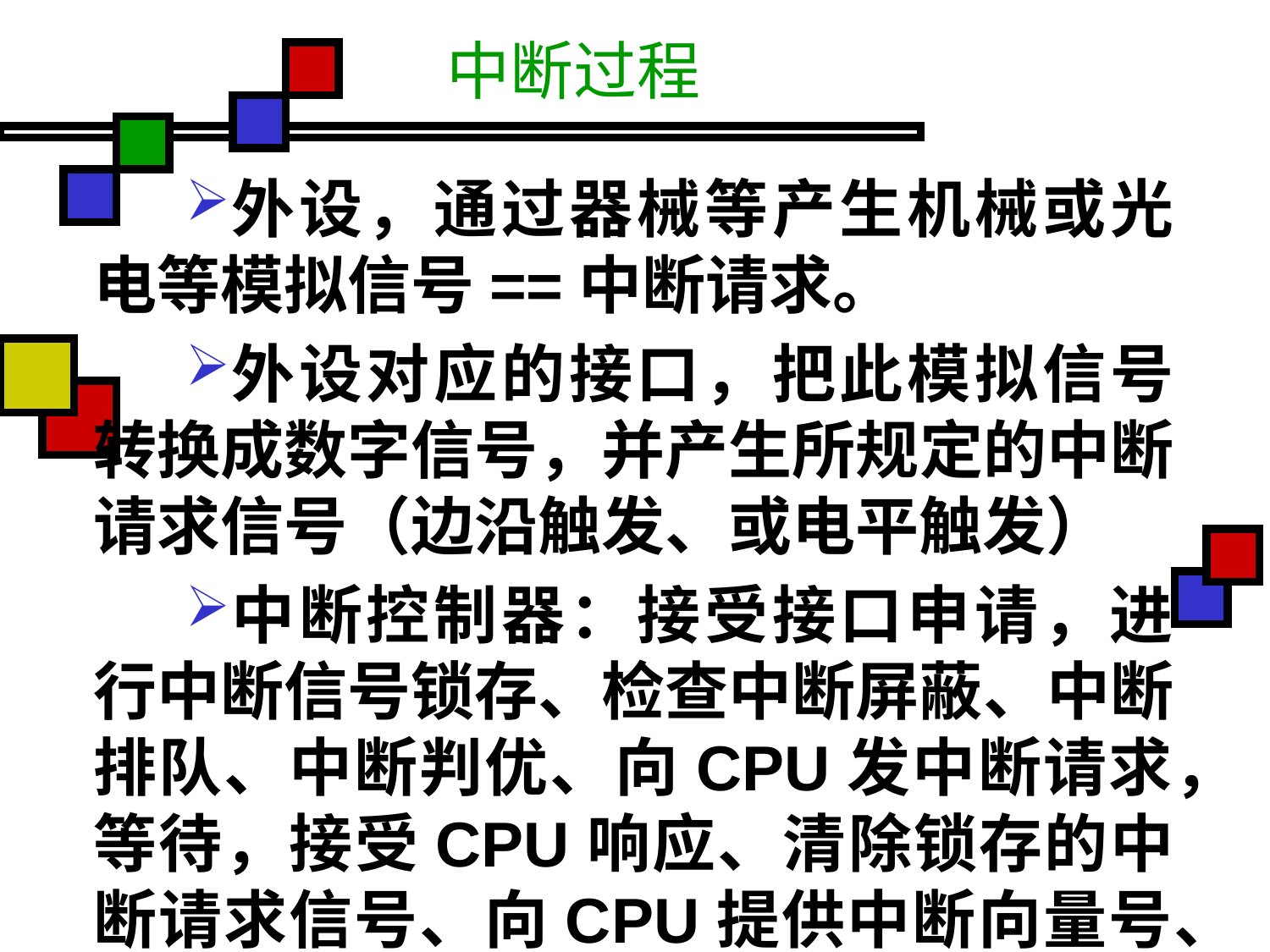

# 中断过程
外设，通过器械等产生机械或光电等模拟信号==中断请求。
外设对应的接口，把此模拟信号转换成数字信号，并产生所规定的中断请求信号（边沿触发、或电平触发）
中断控制器：接受接口申请，进行中断信号锁存、检查中断屏蔽、中断排队、中断判优、向CPU发中断请求，等待，接受CPU响应、清除锁存的中断请求信号、向CPU提供中断向量号、设置正在为本中断进行服务的标志。